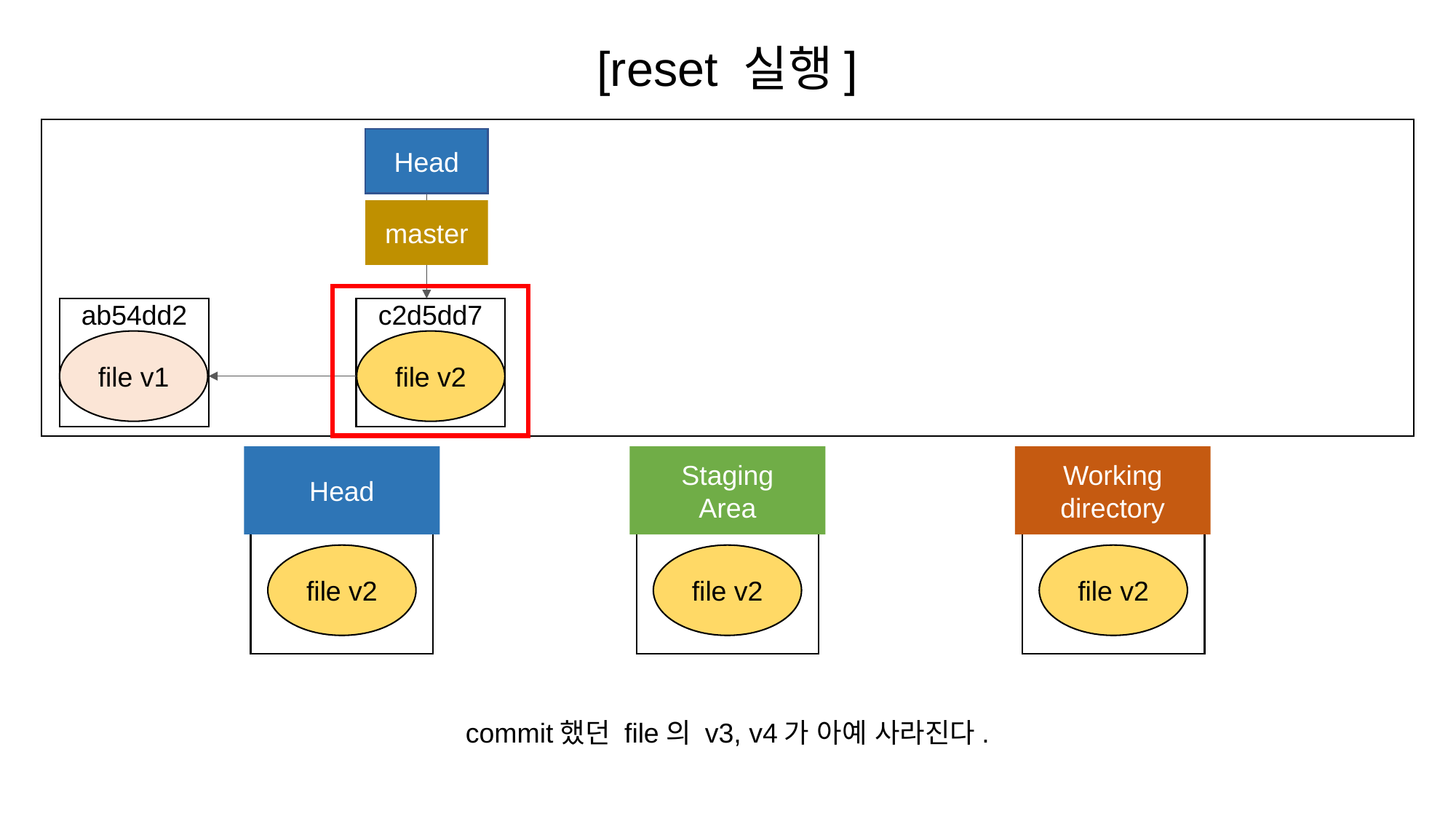

[reset 실행]

Head
master

ab54dd2

file v1
c2d5dd7

file v2
Head
Staging
Area
Working
directory

file v2
file v2
file v2
commit했던 file의 v3, v4가 아예 사라진다.